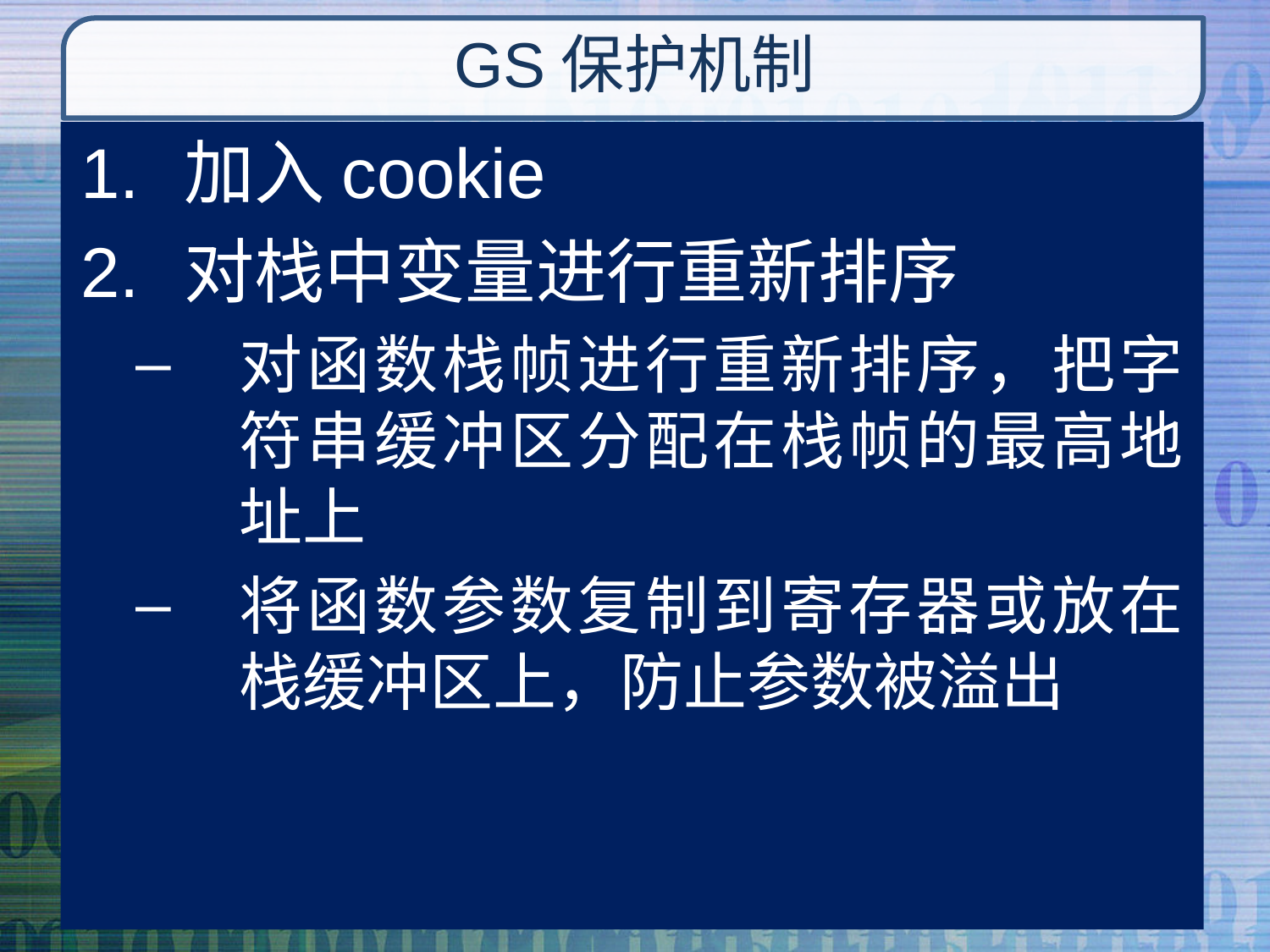

# GS保护机制
加入cookie
对栈中变量进行重新排序
对函数栈帧进行重新排序，把字符串缓冲区分配在栈帧的最高地址上
将函数参数复制到寄存器或放在栈缓冲区上，防止参数被溢出